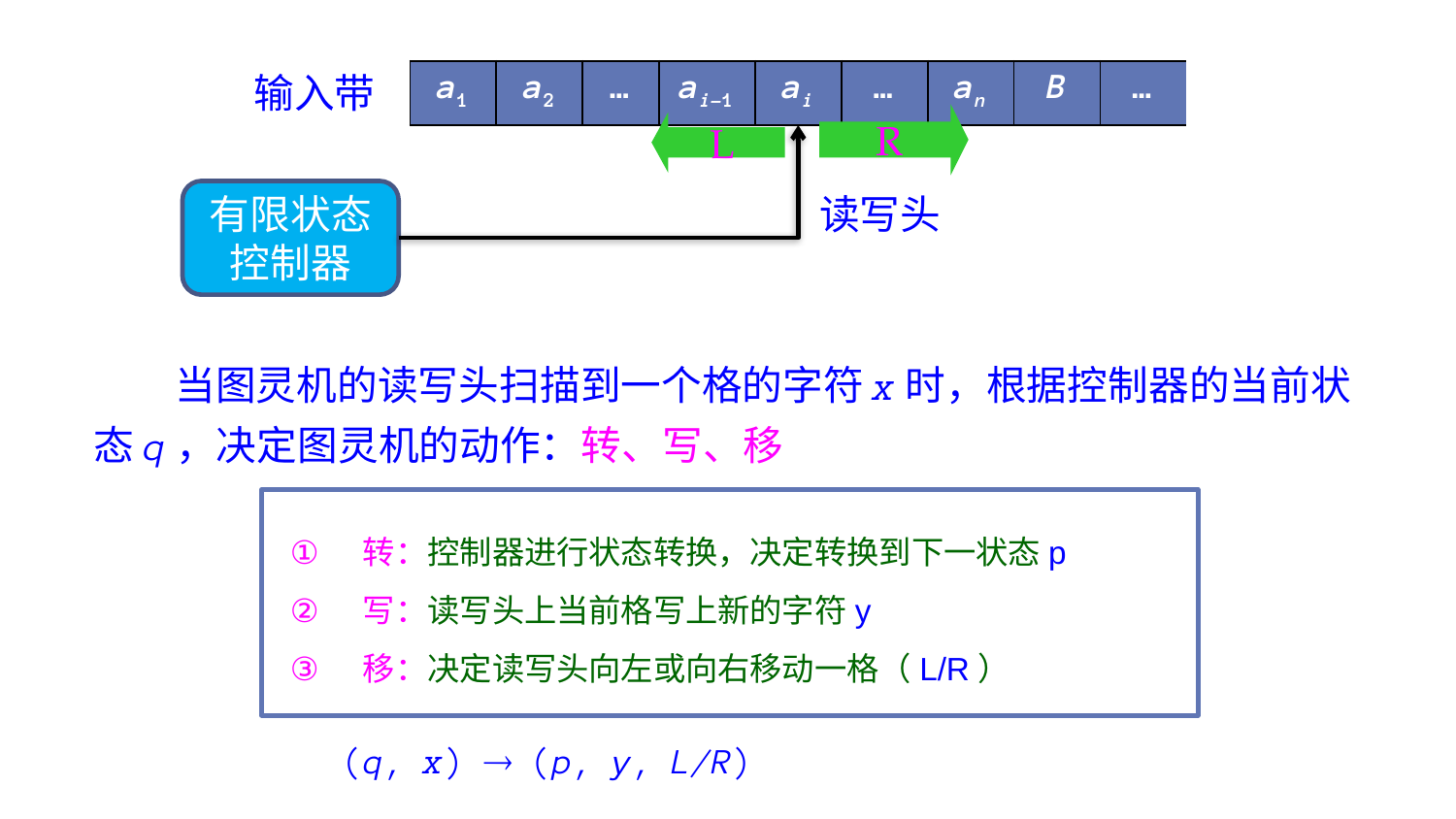

输入带
| a1 | a2 | … | ai-1 | ai | … | an | B | … |
| --- | --- | --- | --- | --- | --- | --- | --- | --- |
R
L
有限状态控制器
读写头
　　当图灵机的读写头扫描到一个格的字符x时，根据控制器的当前状态q，决定图灵机的动作：转、写、移
转：控制器进行状态转换，决定转换到下一状态p
写：读写头上当前格写上新的字符y
移：决定读写头向左或向右移动一格（L/R）
(q, x) → (p, y, L/R)